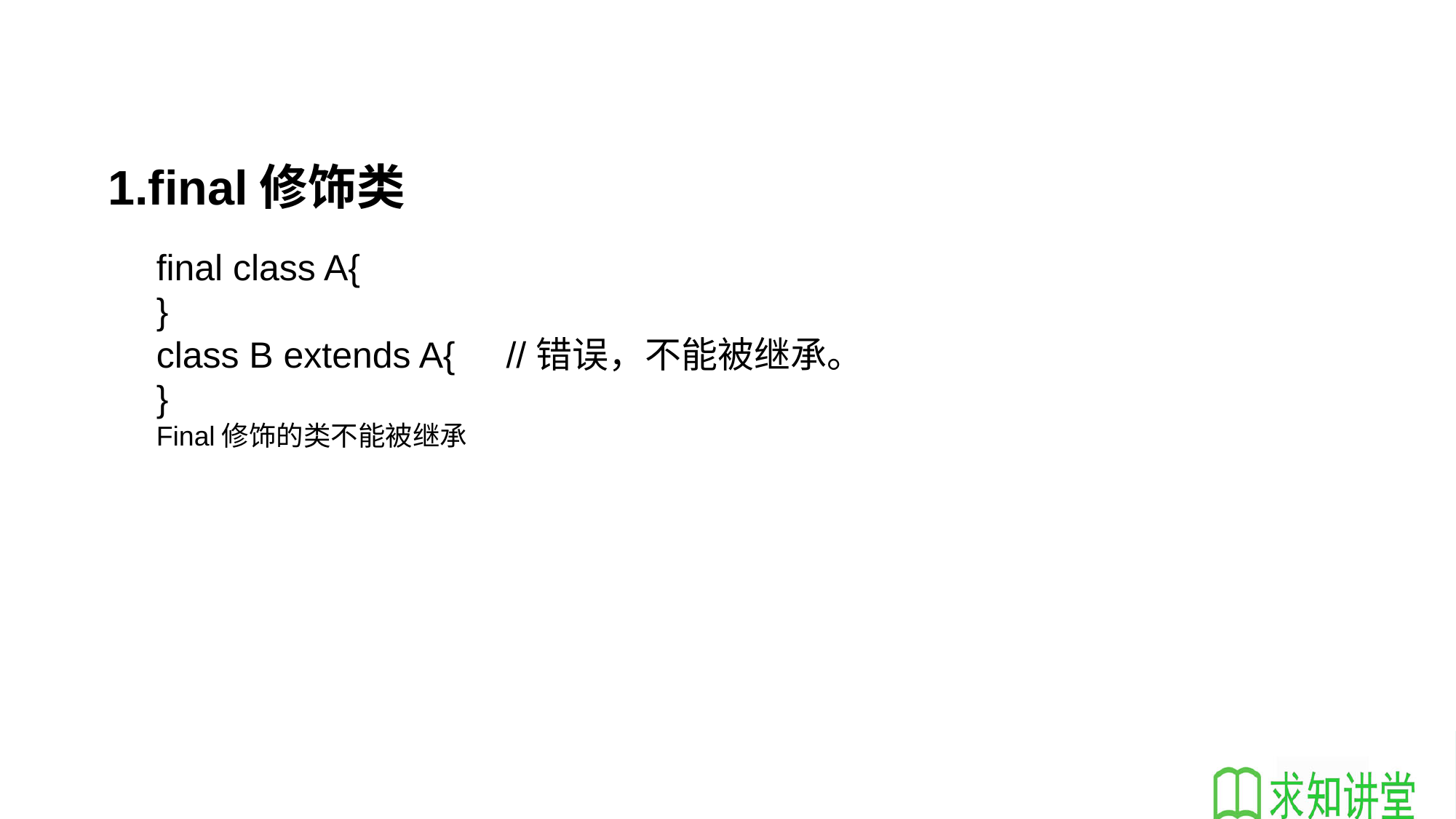

1.final修饰类
final class A{
}
class B extends A{     //错误，不能被继承。
}
Final修饰的类不能被继承